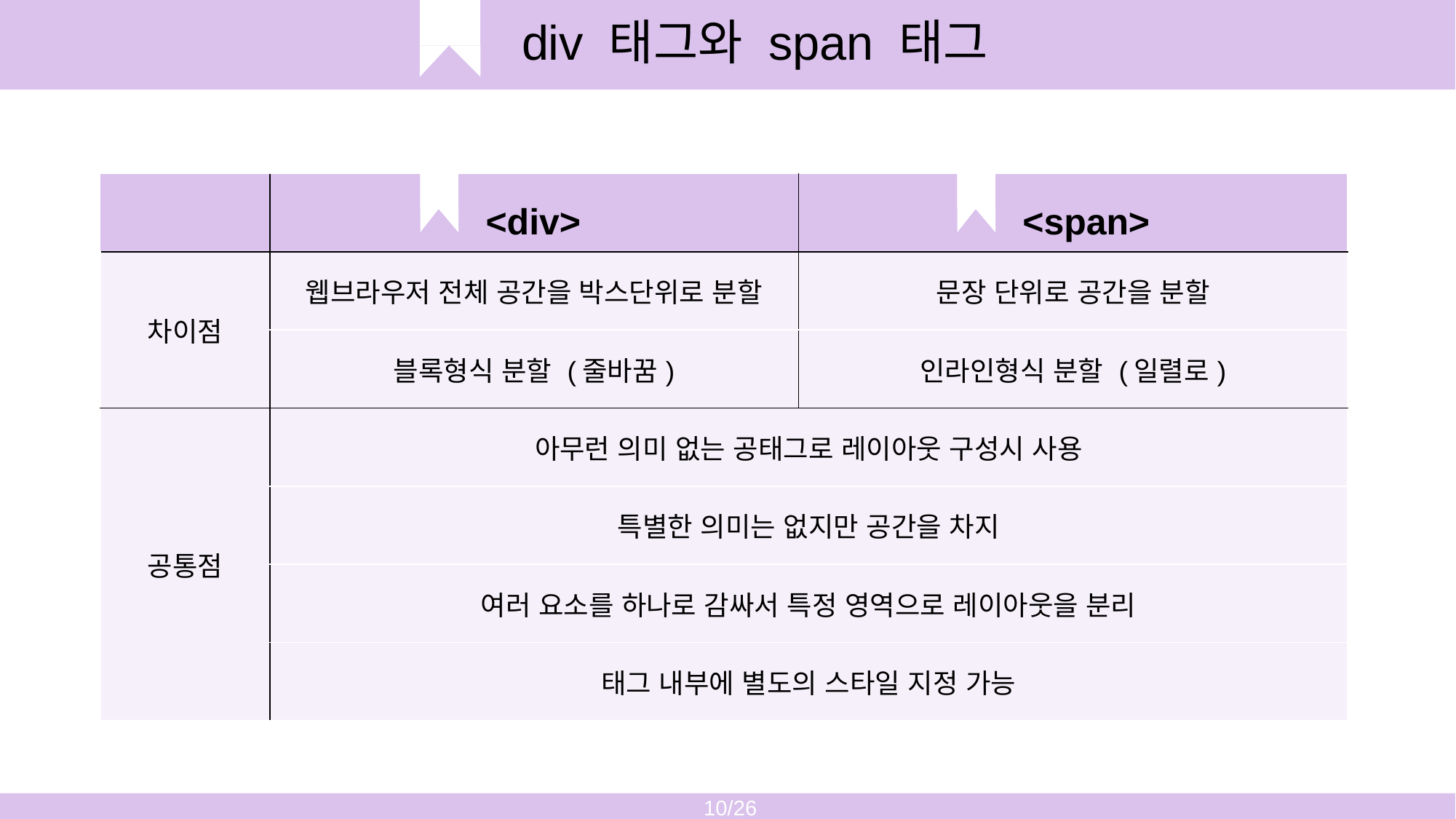

div 태그와 span 태그
<div>
<span>

|  |  |  |
| --- | --- | --- |
| 차이점 | 웹브라우저 전체 공간을 박스단위로 분할 | 문장 단위로 공간을 분할 |
|  | 블록형식 분할 (줄바꿈) | 인라인형식 분할 (일렬로) |
| 공통점 | 아무런 의미 없는 공태그로 레이아웃 구성시 사용 |  |
|  | 특별한 의미는 없지만 공간을 차지 |  |
|  | 여러 요소를 하나로 감싸서 특정 영역으로 레이아웃을 분리 |  |
|  | 태그 내부에 별도의 스타일 지정 가능 |  |
10/26